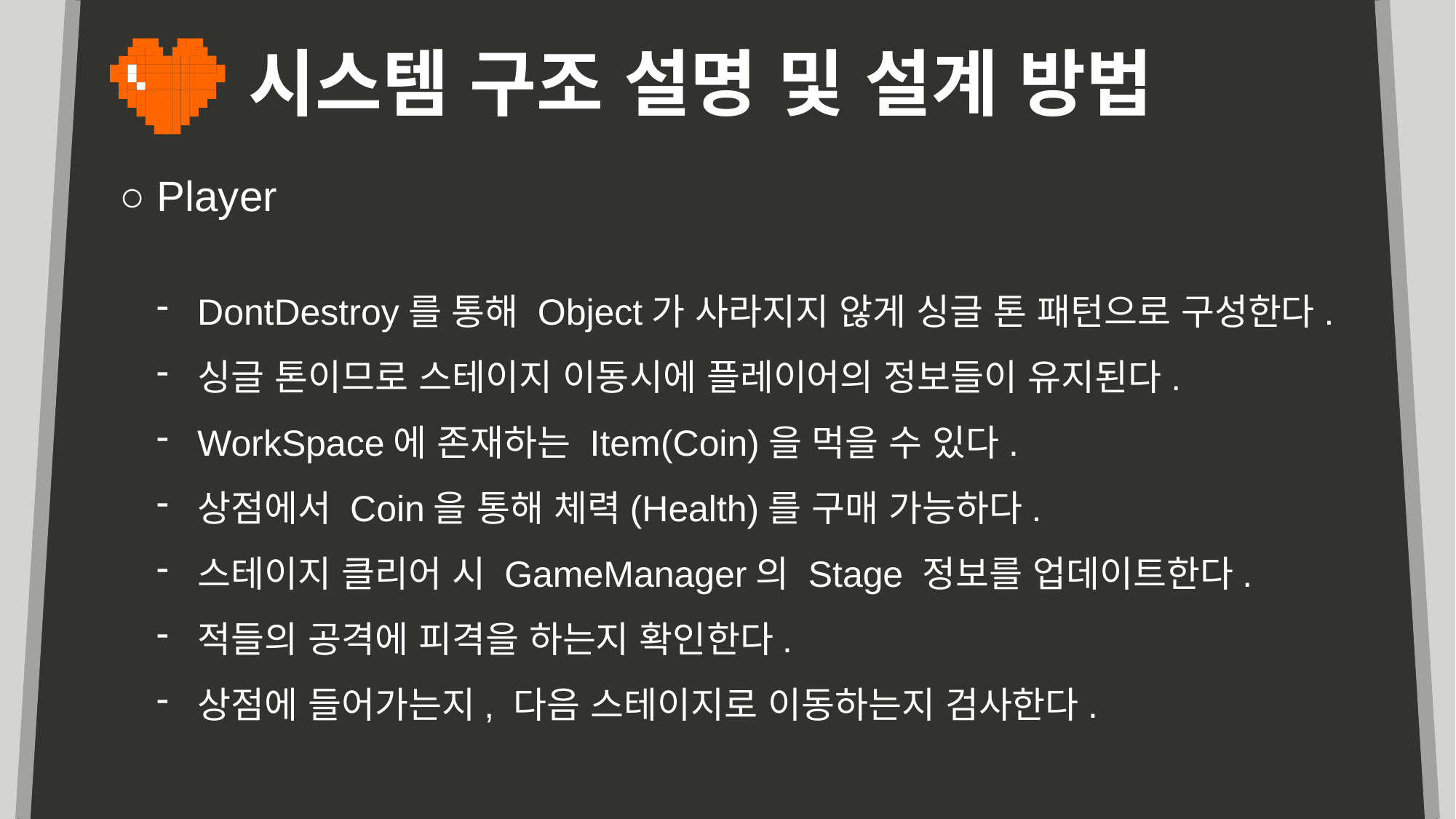

시스템 구조 설명 및 설계 방법

○ Player
DontDestroy를 통해 Object가 사라지지 않게 싱글 톤 패턴으로 구성한다.
싱글 톤이므로 스테이지 이동시에 플레이어의 정보들이 유지된다.
WorkSpace에 존재하는 Item(Coin)을 먹을 수 있다.
상점에서 Coin을 통해 체력(Health)를 구매 가능하다.
스테이지 클리어 시 GameManager의 Stage 정보를 업데이트한다.
적들의 공격에 피격을 하는지 확인한다.
상점에 들어가는지, 다음 스테이지로 이동하는지 검사한다.